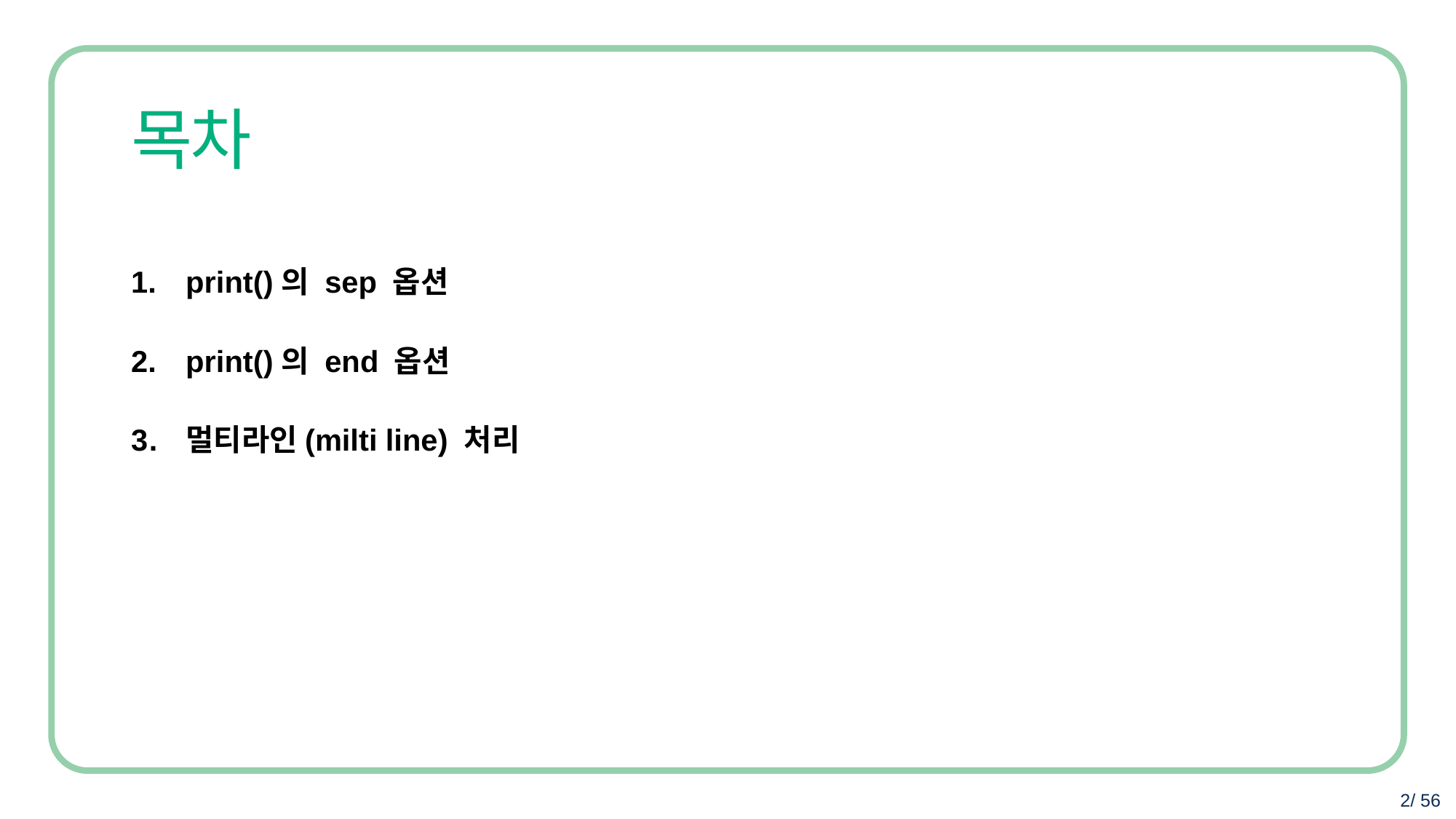

print()의 sep 옵션
print()의 end 옵션
멀티라인(milti line) 처리